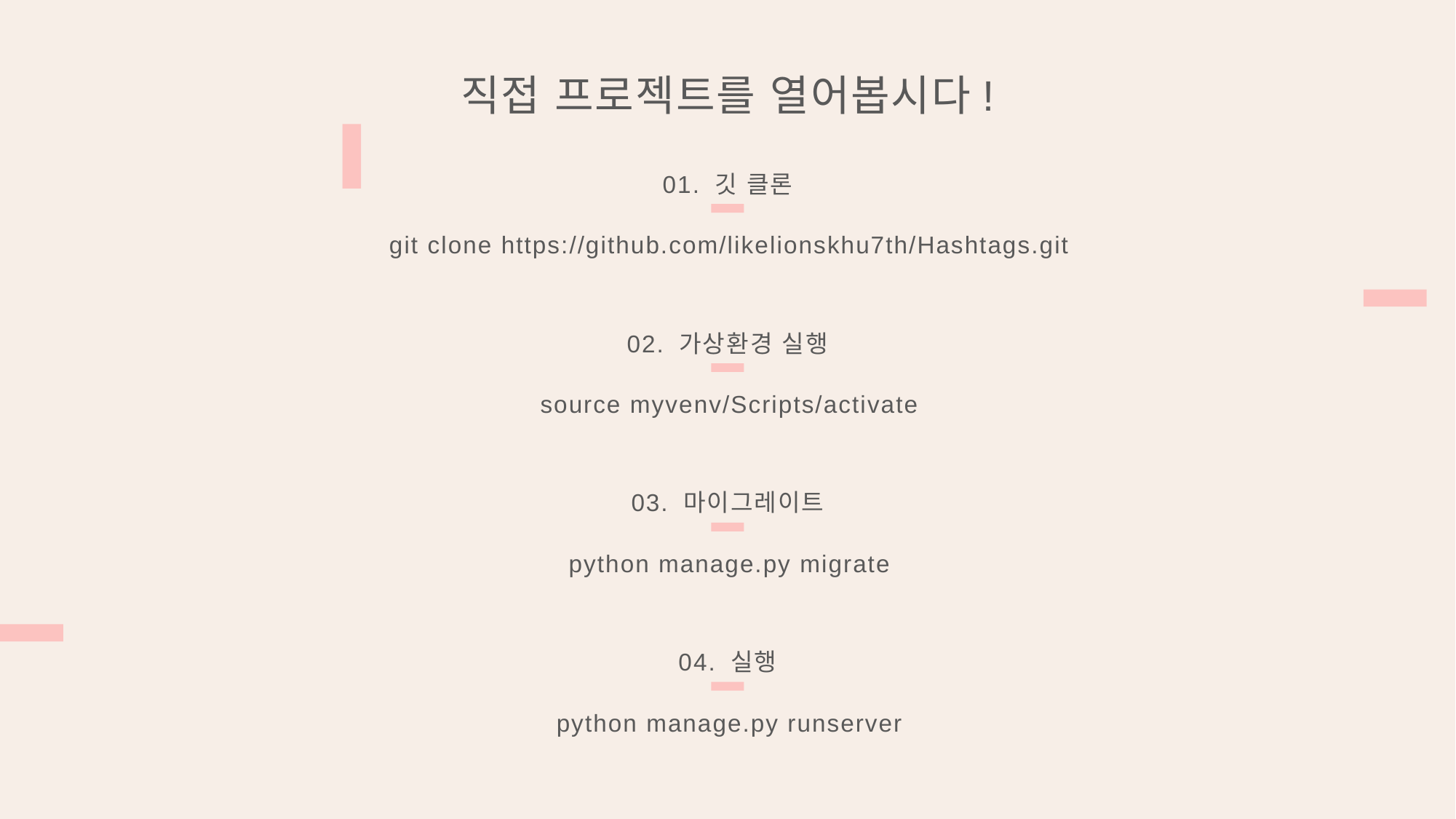

직접 프로젝트를 열어봅시다!

01. 깃 클론

git clone https://github.com/likelionskhu7th/Hashtags.git

02. 가상환경 실행

source myvenv/Scripts/activate
03. 마이그레이트

python manage.py migrate

04. 실행

python manage.py runserver